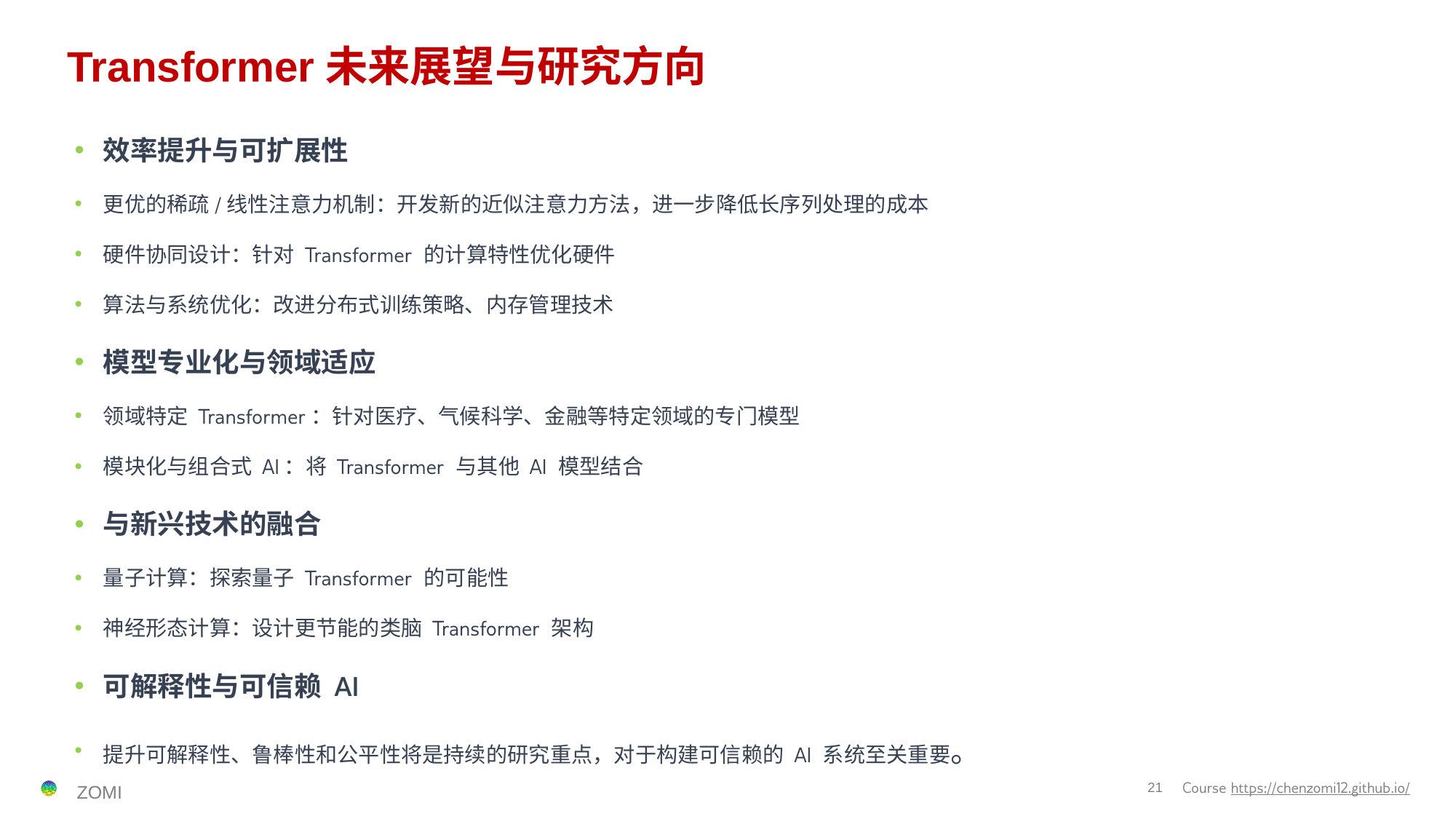

# Transformer未来展望与研究方向
效率提升与可扩展性
更优的稀疏/线性注意力机制：开发新的近似注意力方法，进一步降低长序列处理的成本
硬件协同设计：针对 Transformer 的计算特性优化硬件
算法与系统优化：改进分布式训练策略、内存管理技术
模型专业化与领域适应
领域特定 Transformer：针对医疗、气候科学、金融等特定领域的专门模型
模块化与组合式 AI：将 Transformer 与其他 AI 模型结合
与新兴技术的融合
量子计算：探索量子 Transformer 的可能性
神经形态计算：设计更节能的类脑 Transformer 架构
可解释性与可信赖 AI
提升可解释性、鲁棒性和公平性将是持续的研究重点，对于构建可信赖的 AI 系统至关重要。